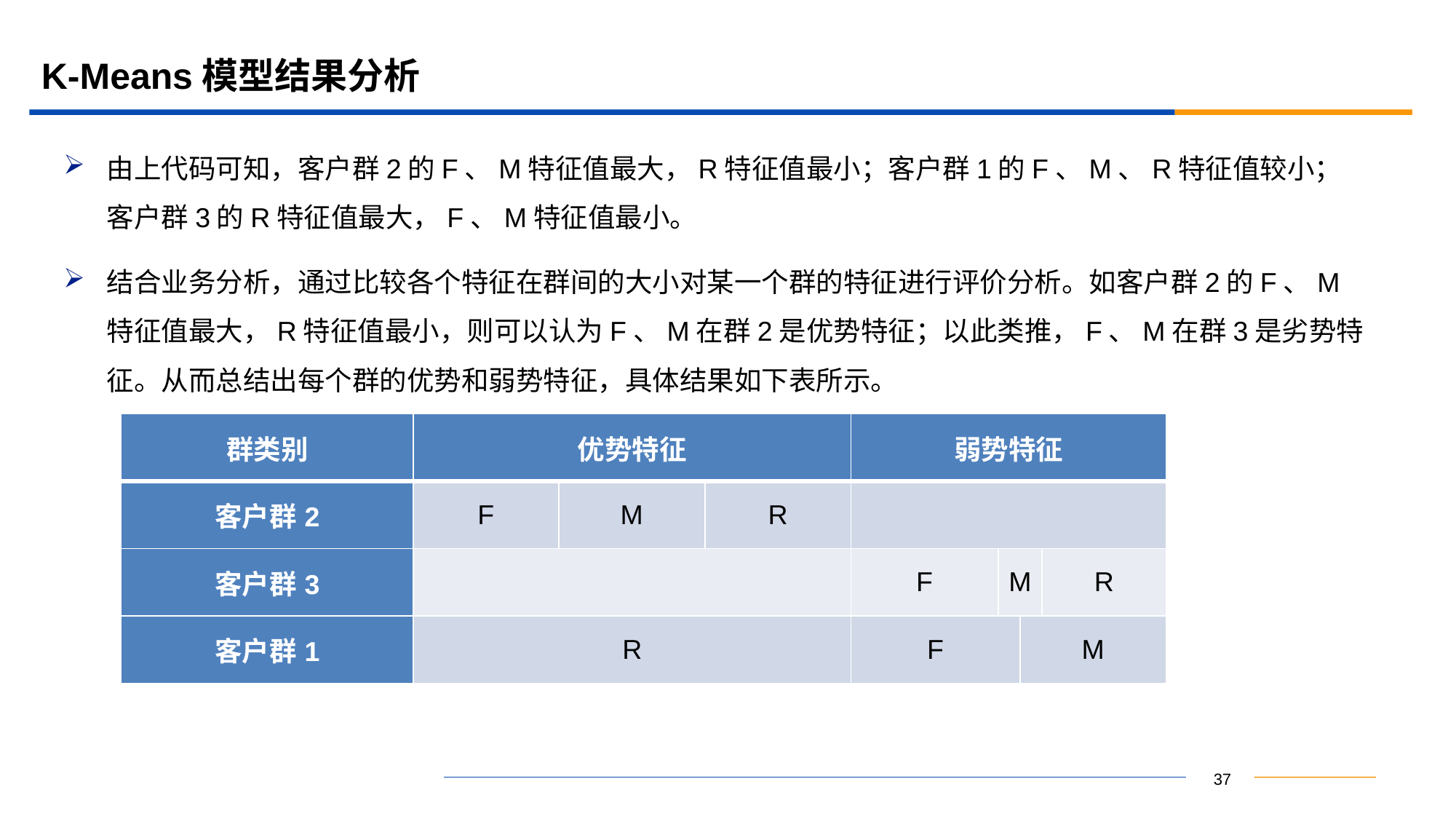

# K-Means模型结果分析
由上代码可知，客户群2的F、M特征值最大，R特征值最小；客户群1的F、M、R特征值较小；客户群3的R特征值最大，F、M特征值最小。
结合业务分析，通过比较各个特征在群间的大小对某一个群的特征进行评价分析。如客户群2的F、M特征值最大，R特征值最小，则可以认为F、M在群2是优势特征；以此类推，F、M在群3是劣势特征。从而总结出每个群的优势和弱势特征，具体结果如下表所示。
| 群类别 | 优势特征 |  |  | 弱势特征 |  |  |  |
| --- | --- | --- | --- | --- | --- | --- | --- |
| 客户群2 | F | M | R |  |  |  |  |
| 客户群3 |  |  |  | F | M |  | R |
| 客户群1 | R |  |  | F |  | M |  |